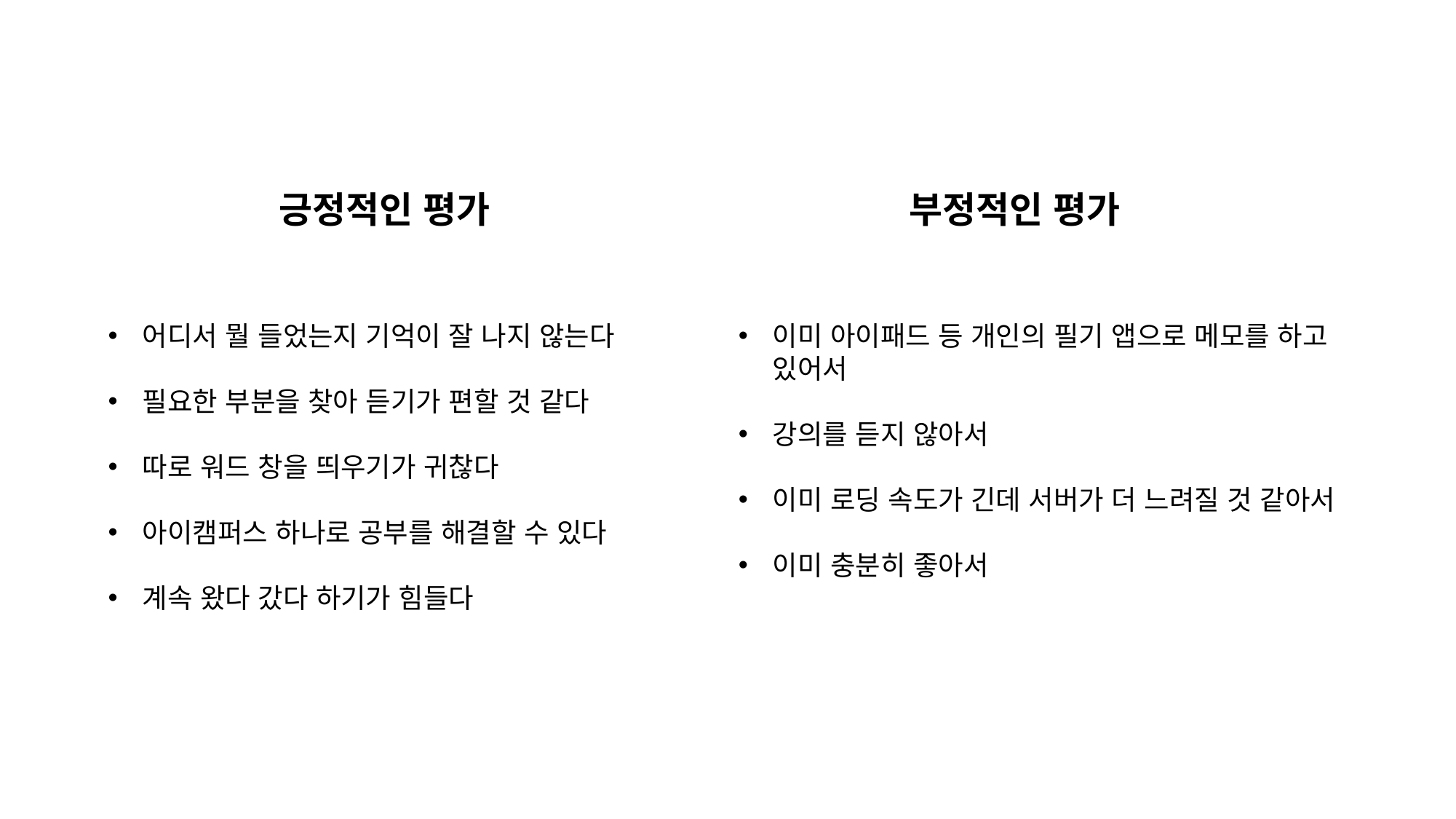

긍정적인 평가
부정적인 평가
어디서 뭘 들었는지 기억이 잘 나지 않는다

필요한 부분을 찾아 듣기가 편할 것 같다

따로 워드 창을 띄우기가 귀찮다

아이캠퍼스 하나로 공부를 해결할 수 있다

계속 왔다 갔다 하기가 힘들다
이미 아이패드 등 개인의 필기 앱으로 메모를 하고 있어서

강의를 듣지 않아서

이미 로딩 속도가 긴데 서버가 더 느려질 것 같아서

이미 충분히 좋아서